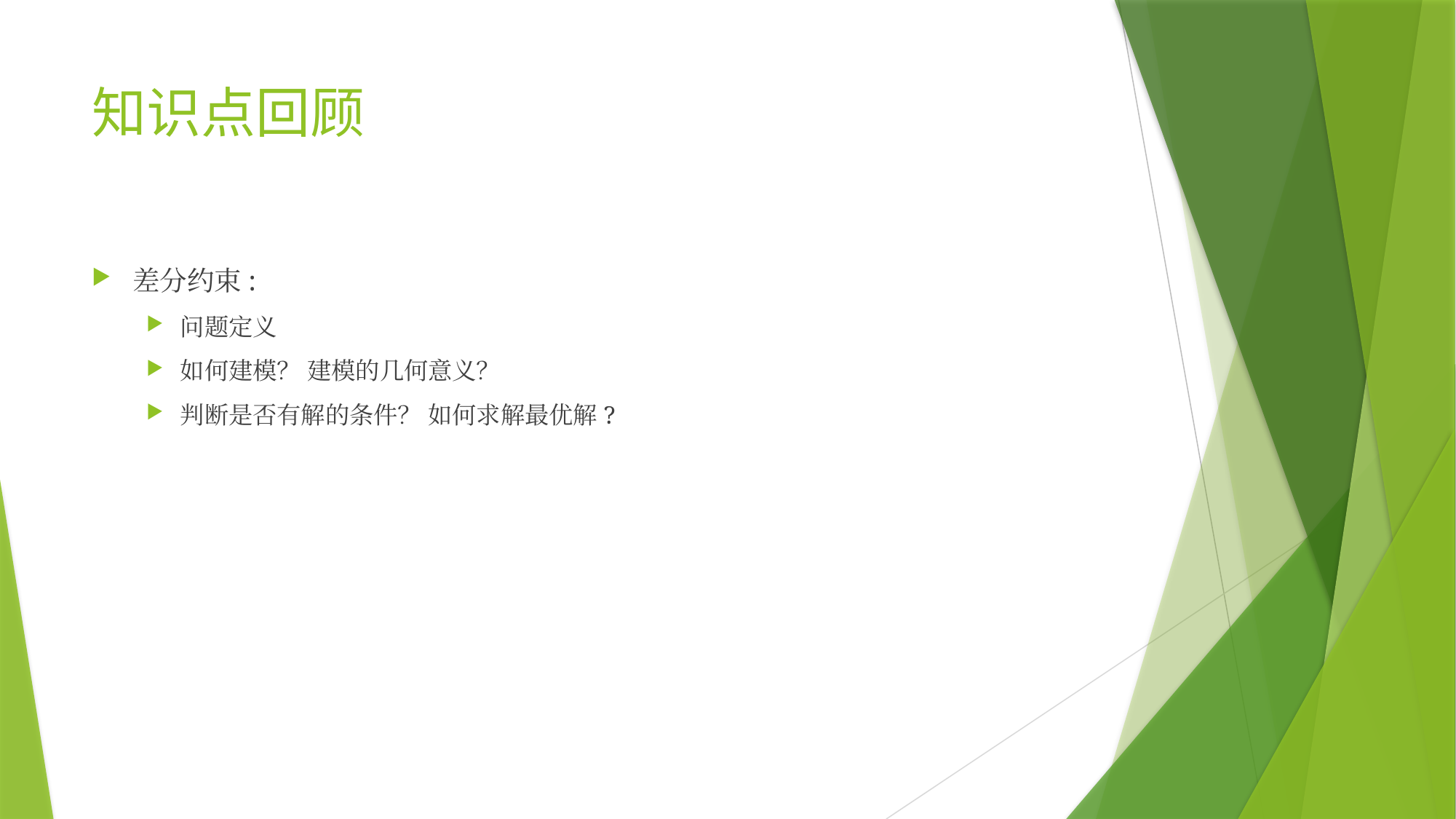

# 知识点回顾
差分约束:
问题定义
如何建模？ 建模的几何意义？
判断是否有解的条件？ 如何求解最优解?